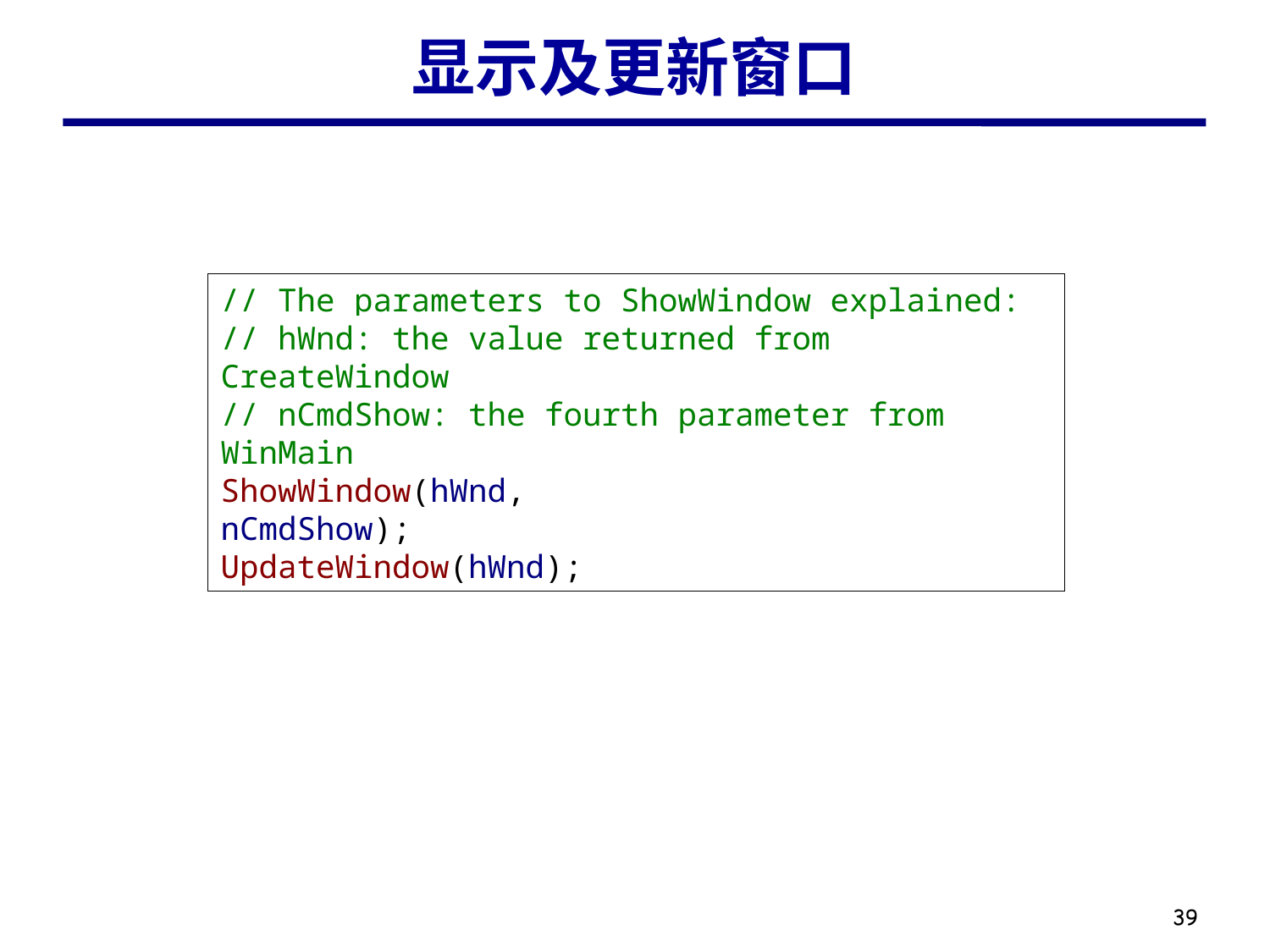

# 显示及更新窗口
// The parameters to ShowWindow explained:
// hWnd: the value returned from CreateWindow
// nCmdShow: the fourth parameter from WinMain
ShowWindow(hWnd,
nCmdShow);
UpdateWindow(hWnd);